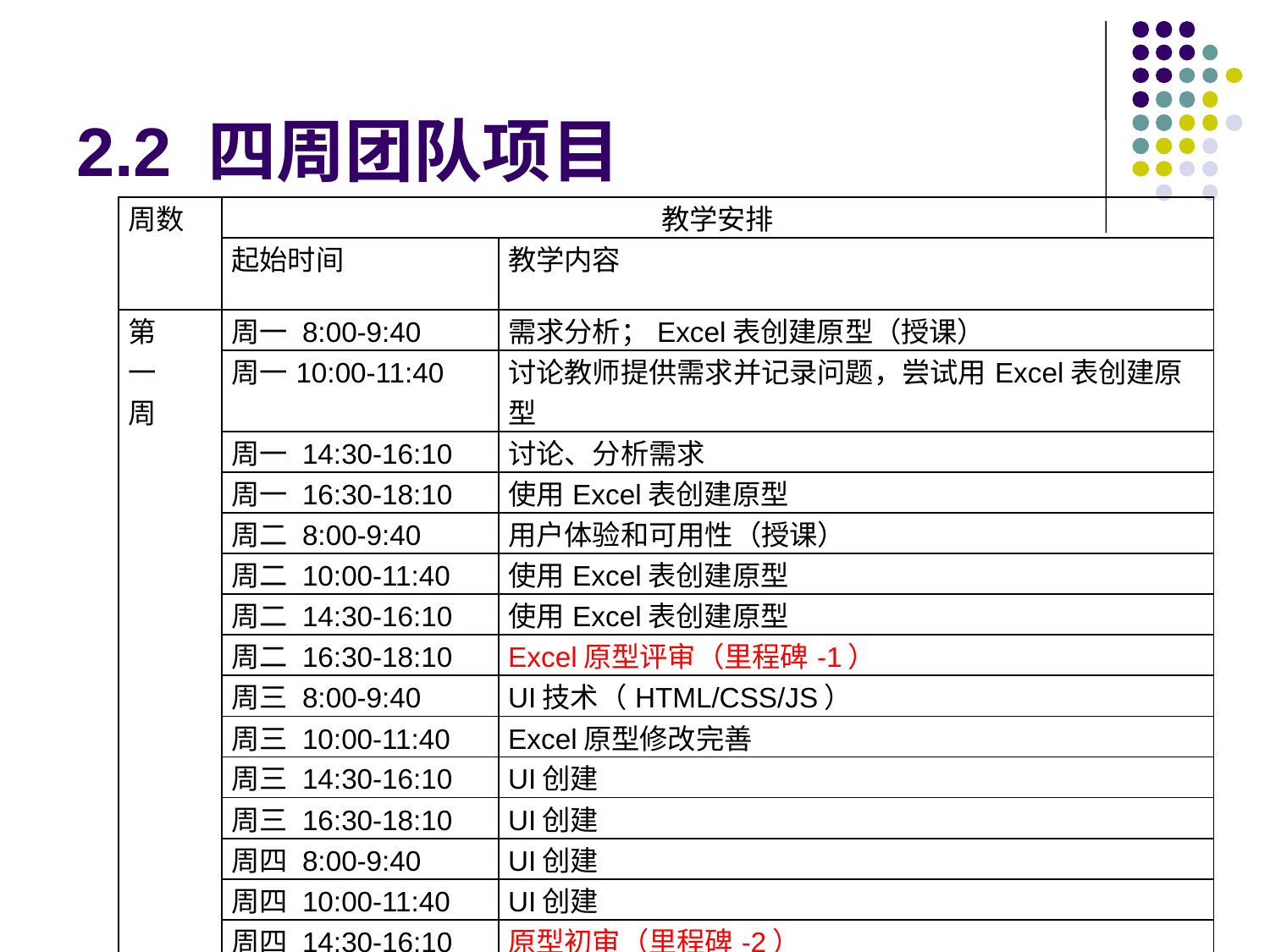

2.2 四周团队项目
| 周数 | 教学安排 |  |
| --- | --- | --- |
|  | 起始时间 | 教学内容 |
| 第 一 周 | 周一 8:00-9:40 | 需求分析；Excel表创建原型（授课） |
|  | 周一10:00-11:40 | 讨论教师提供需求并记录问题，尝试用Excel表创建原型 |
|  | 周一 14:30-16:10 | 讨论、分析需求 |
|  | 周一 16:30-18:10 | 使用Excel表创建原型 |
|  | 周二 8:00-9:40 | 用户体验和可用性（授课） |
|  | 周二 10:00-11:40 | 使用Excel表创建原型 |
|  | 周二 14:30-16:10 | 使用Excel表创建原型 |
|  | 周二 16:30-18:10 | Excel原型评审（里程碑-1） |
|  | 周三 8:00-9:40 | UI技术（HTML/CSS/JS） |
|  | 周三 10:00-11:40 | Excel原型修改完善 |
|  | 周三 14:30-16:10 | UI创建 |
|  | 周三 16:30-18:10 | UI创建 |
|  | 周四 8:00-9:40 | UI创建 |
|  | 周四 10:00-11:40 | UI创建 |
|  | 周四 14:30-16:10 | 原型初审（里程碑-2） |
|  | 周四 16:30-18:10 | UI修改 |
|  | 周五 8:00-9:40 | UI修改 |
|  | 周五 10:00-11:40 | UI修改 |
|  | 周五 14:30-16:10 | UI评审 |
|  | 周五 16:30-18:10 | 原型评审（里程碑-3） |